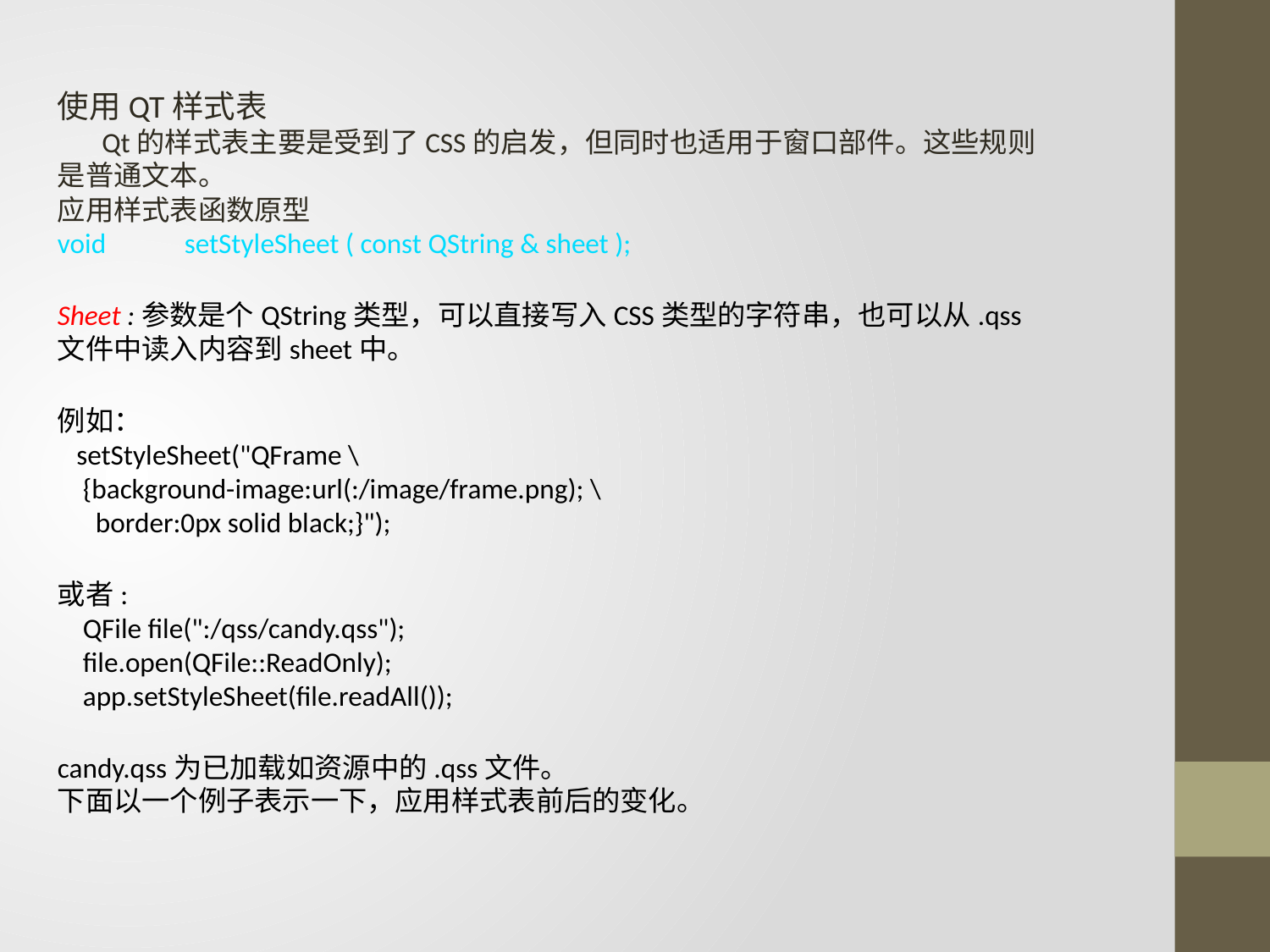

使用QT样式表
       Qt的样式表主要是受到了CSS的启发，但同时也适用于窗口部件。这些规则
是普通文本。
应用样式表函数原型
void	setStyleSheet ( const QString & sheet );

Sheet :参数是个QString类型，可以直接写入CSS类型的字符串，也可以从.qss
文件中读入内容到sheet中。

例如：
   setStyleSheet("QFrame \
    {background-image:url(:/image/frame.png); \
      border:0px solid black;}");

或者:
    QFile file(":/qss/candy.qss");
    file.open(QFile::ReadOnly);
    app.setStyleSheet(file.readAll());

candy.qss为已加载如资源中的.qss文件。
下面以一个例子表示一下，应用样式表前后的变化。